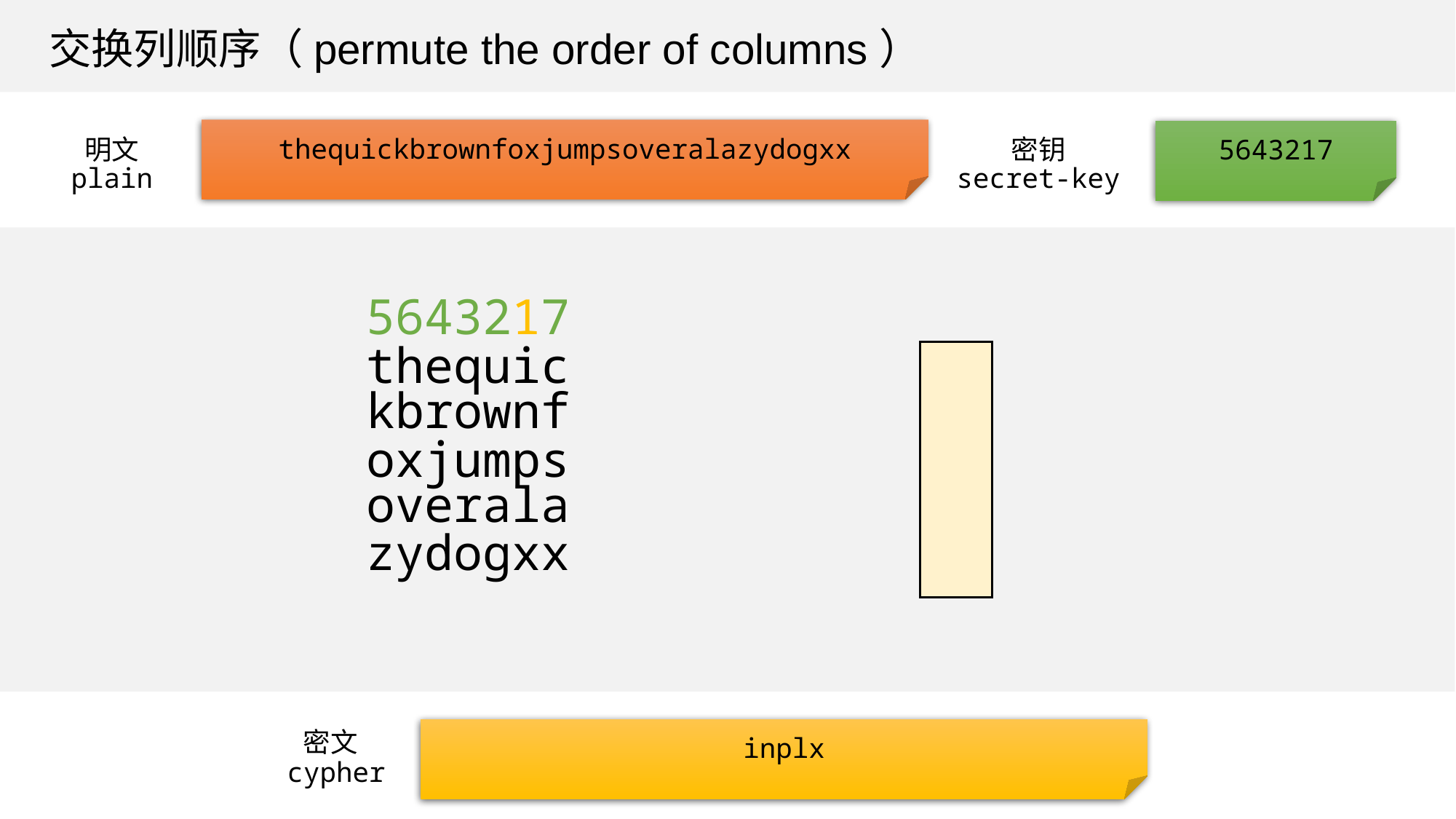

交换列顺序（permute the order of columns）
thequickbrownfoxjumpsoveralazydogxx
5643217
明文
密钥
secret-key
plain

5643217
thequic

kbrownf
oxjumps
overala
zydogxx
inplx
密文
cypher